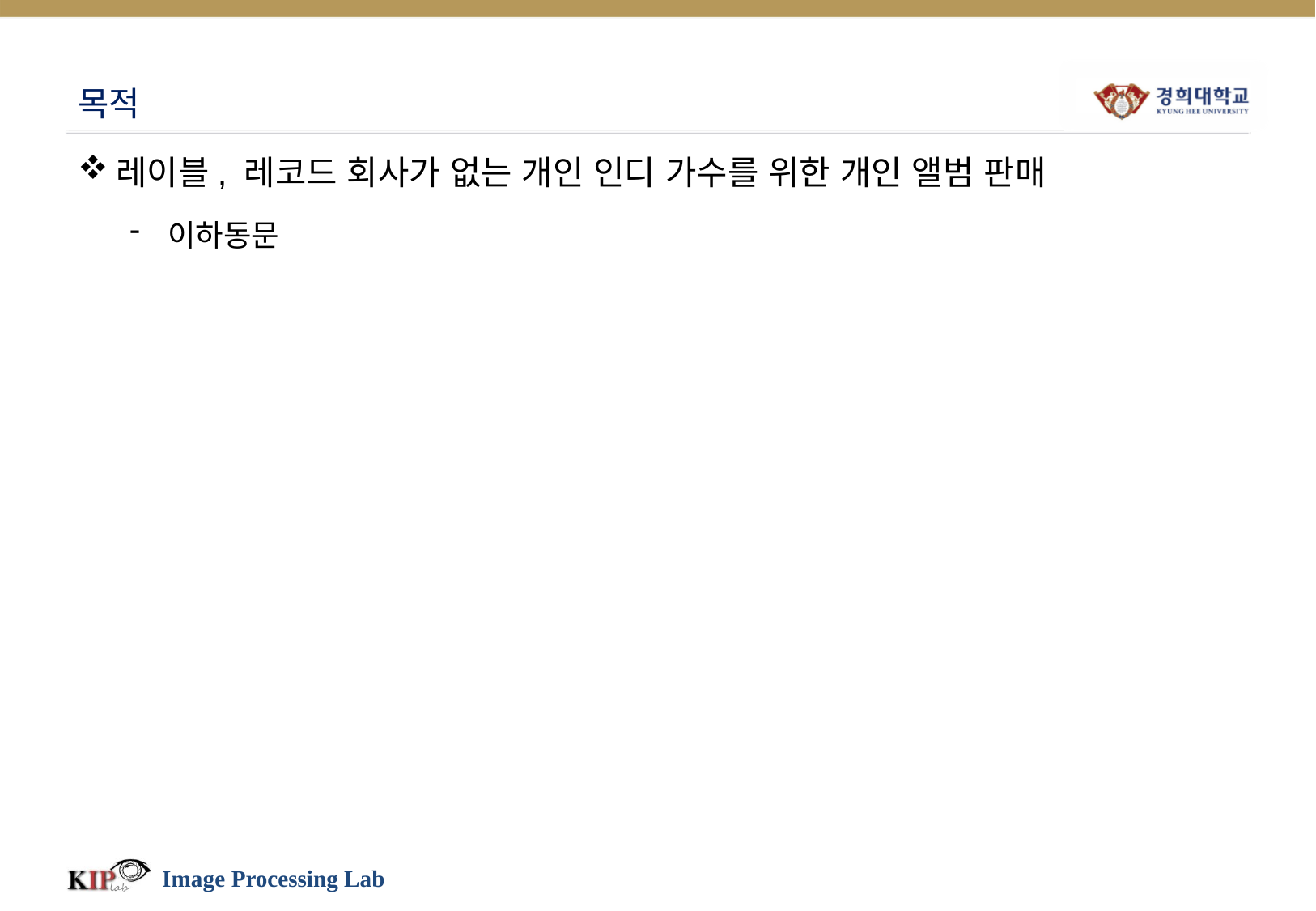

# 목적
레이블, 레코드 회사가 없는 개인 인디 가수를 위한 개인 앨범 판매
이하동문
Image Processing Lab